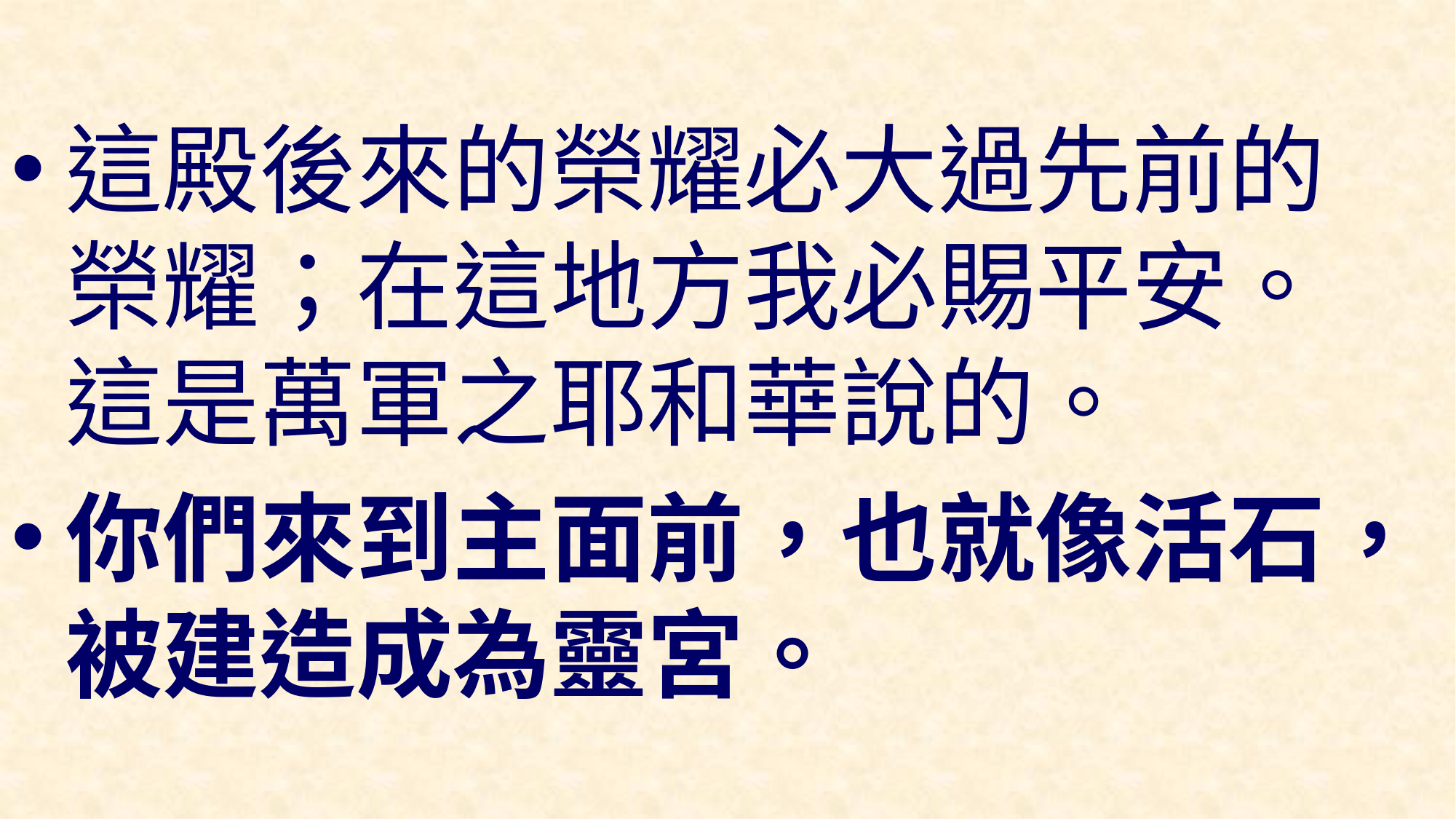

這殿後來的榮耀必大過先前的榮耀；在這地方我必賜平安。這是萬軍之耶和華說的。
你們來到主面前，也就像活石，被建造成為靈宮。